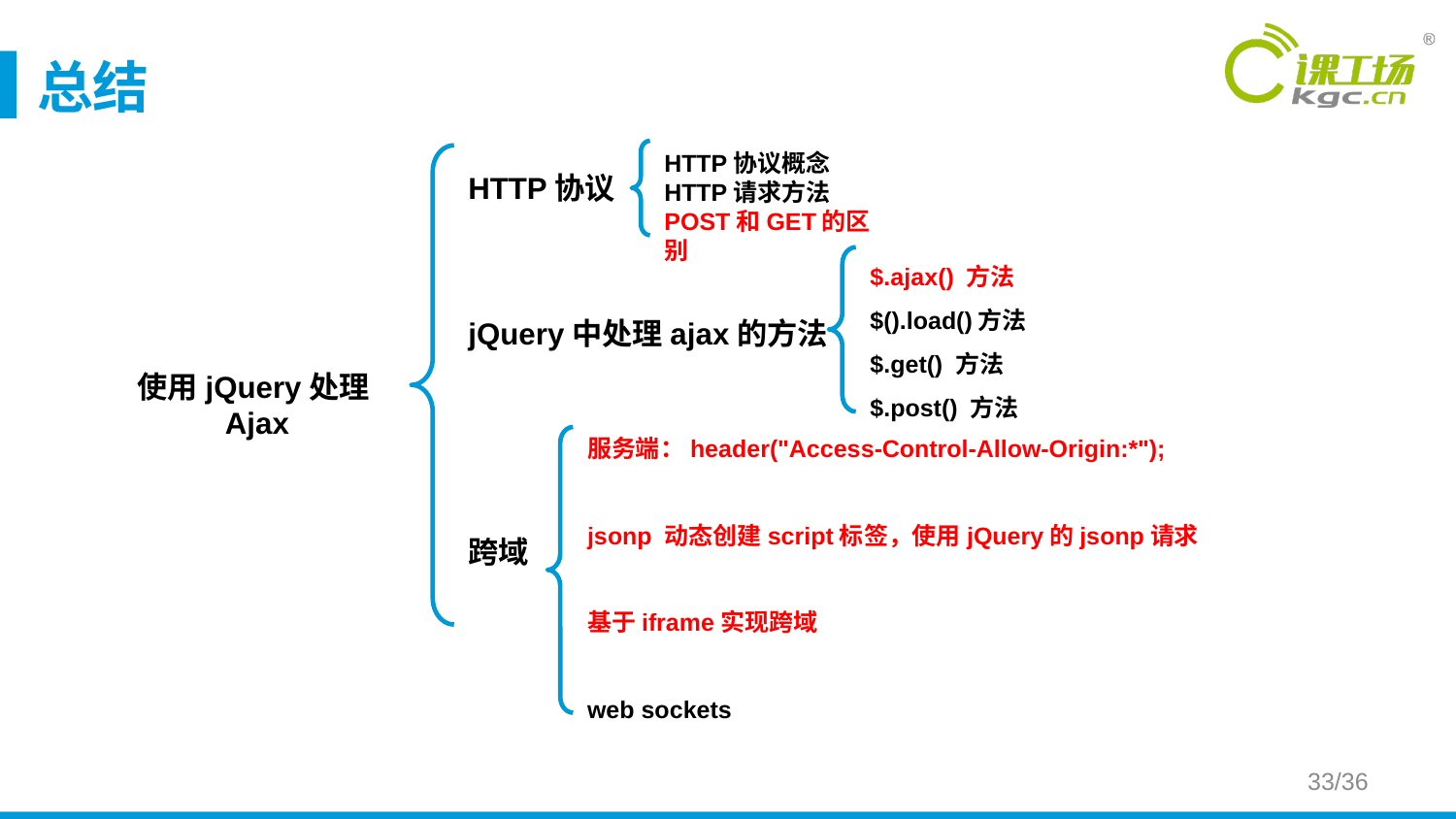

# 总结

HTTP协议概念
HTTP请求方法
POST和GET的区别

HTTP协议

jQuery中处理ajax的方法

跨域
$.ajax() 方法
$().load()方法
$.get() 方法
$.post() 方法

使用jQuery处理Ajax
服务端：header("Access-Control-Allow-Origin:*");

jsonp 动态创建script标签，使用jQuery的jsonp请求

基于iframe实现跨域

web sockets

33/36